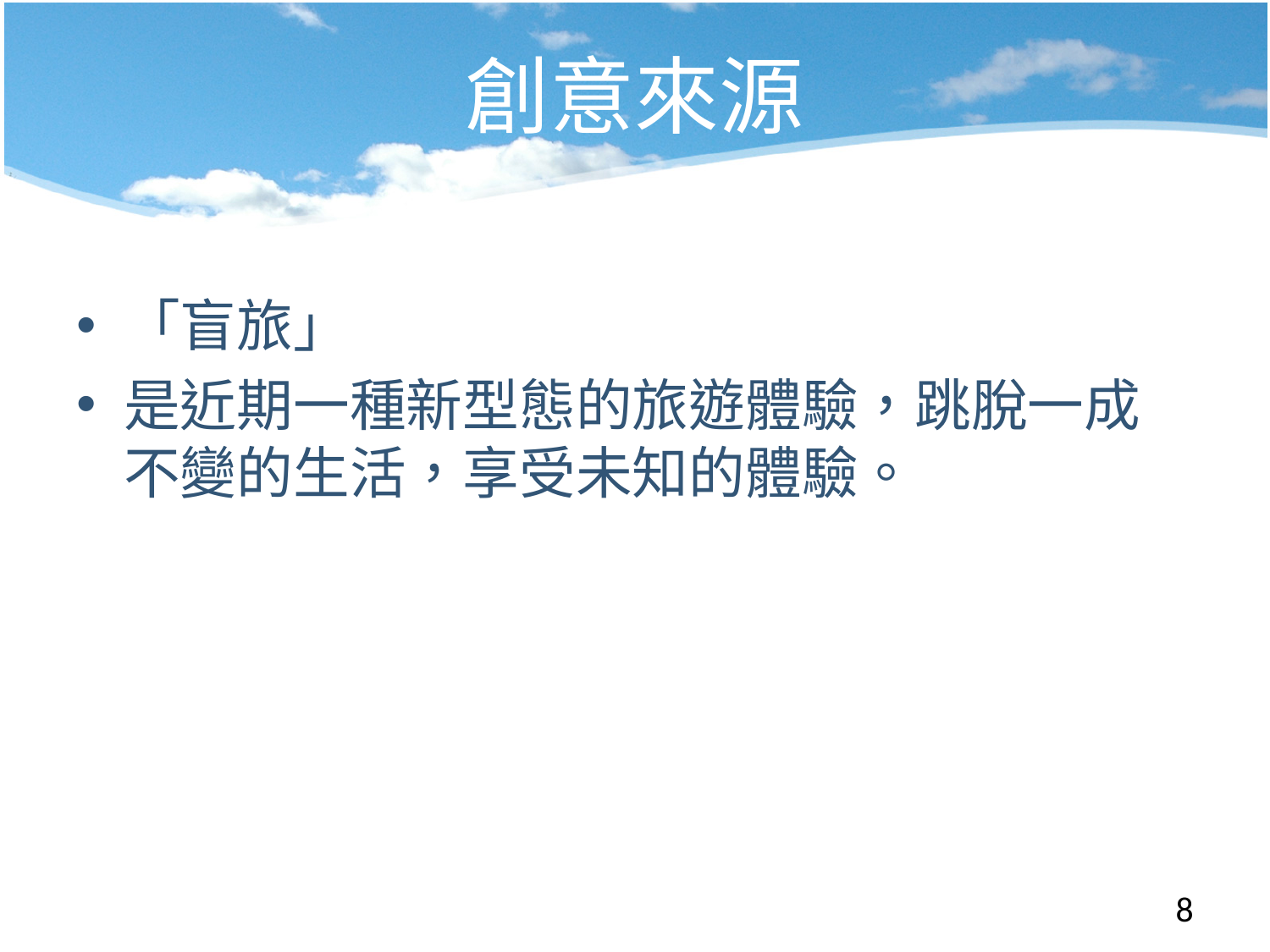

# 創意來源
「盲旅」
是近期一種新型態的旅遊體驗，跳脫一成不變的生活，享受未知的體驗。

8